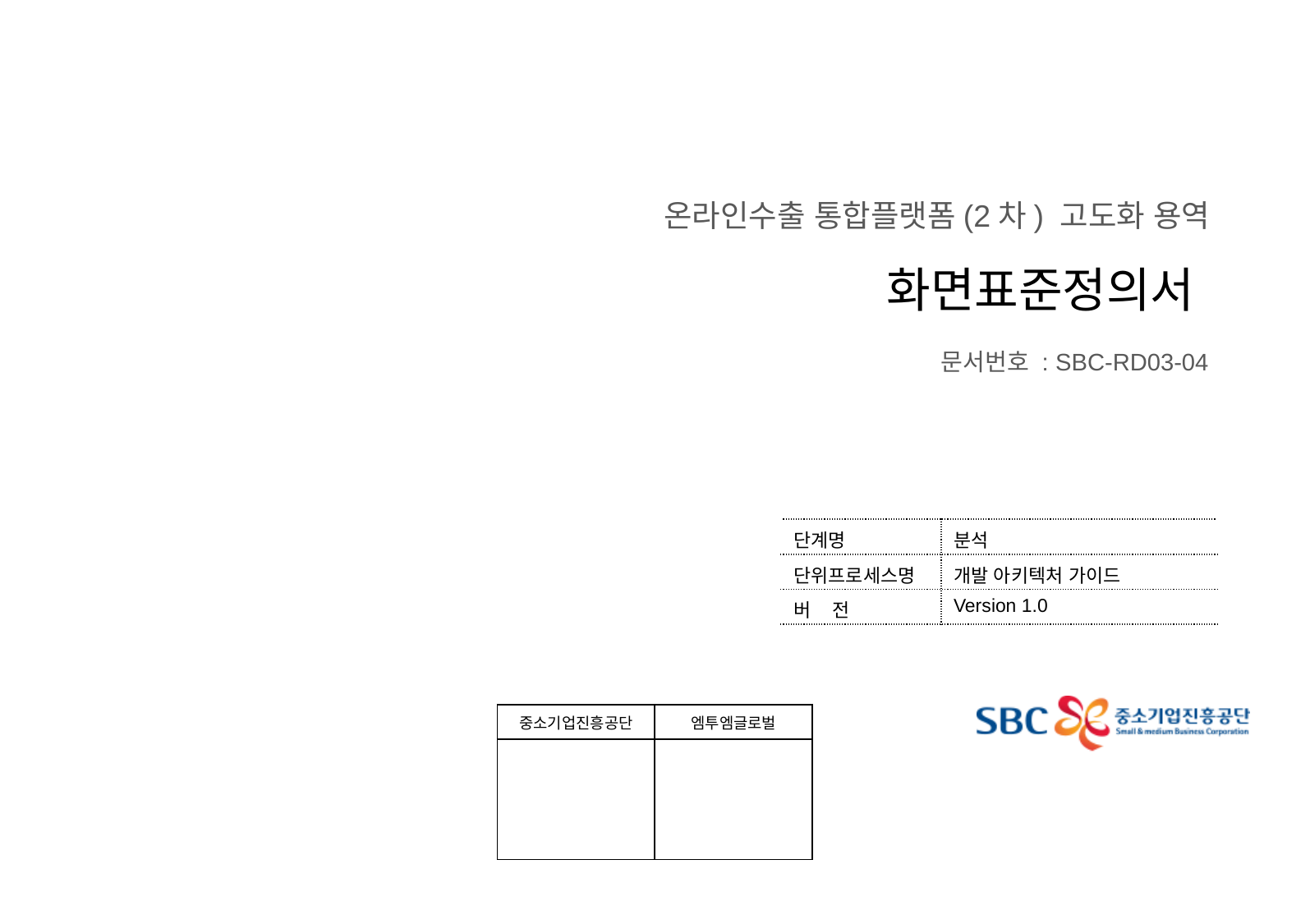

문서번호 : SBC-RD03-04
| 단계명 | 분석 |
| --- | --- |
| 단위프로세스명 | 개발 아키텍처 가이드 |
| 버 전 | Version 1.0 |